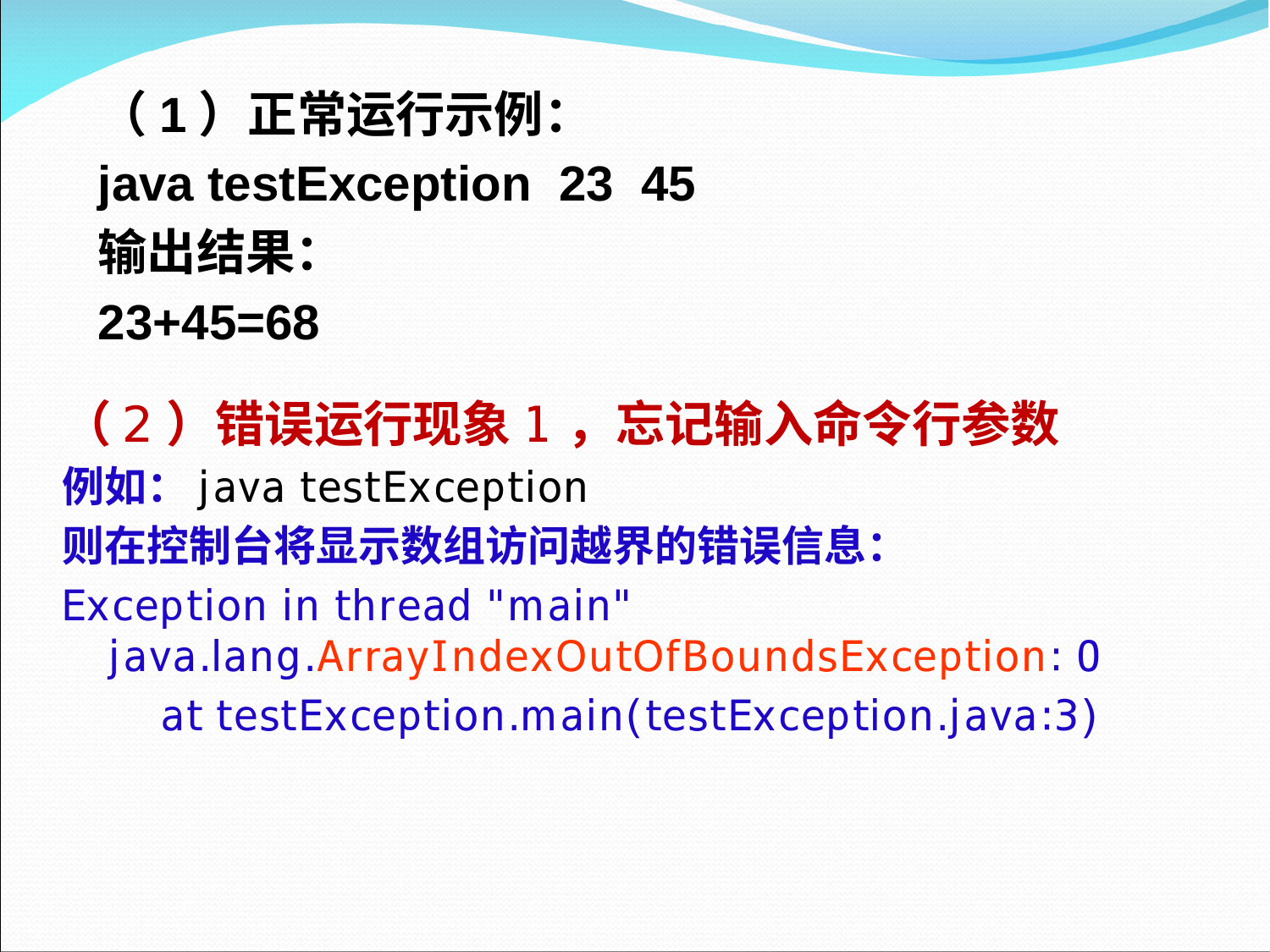

（1）正常运行示例：
java testException  23  45
输出结果：
23+45=68
（2）错误运行现象1，忘记输入命令行参数
例如：java testException
则在控制台将显示数组访问越界的错误信息：
Exception in thread "main" java.lang.ArrayIndexOutOfBoundsException: 0
        at testException.main(testException.java:3)